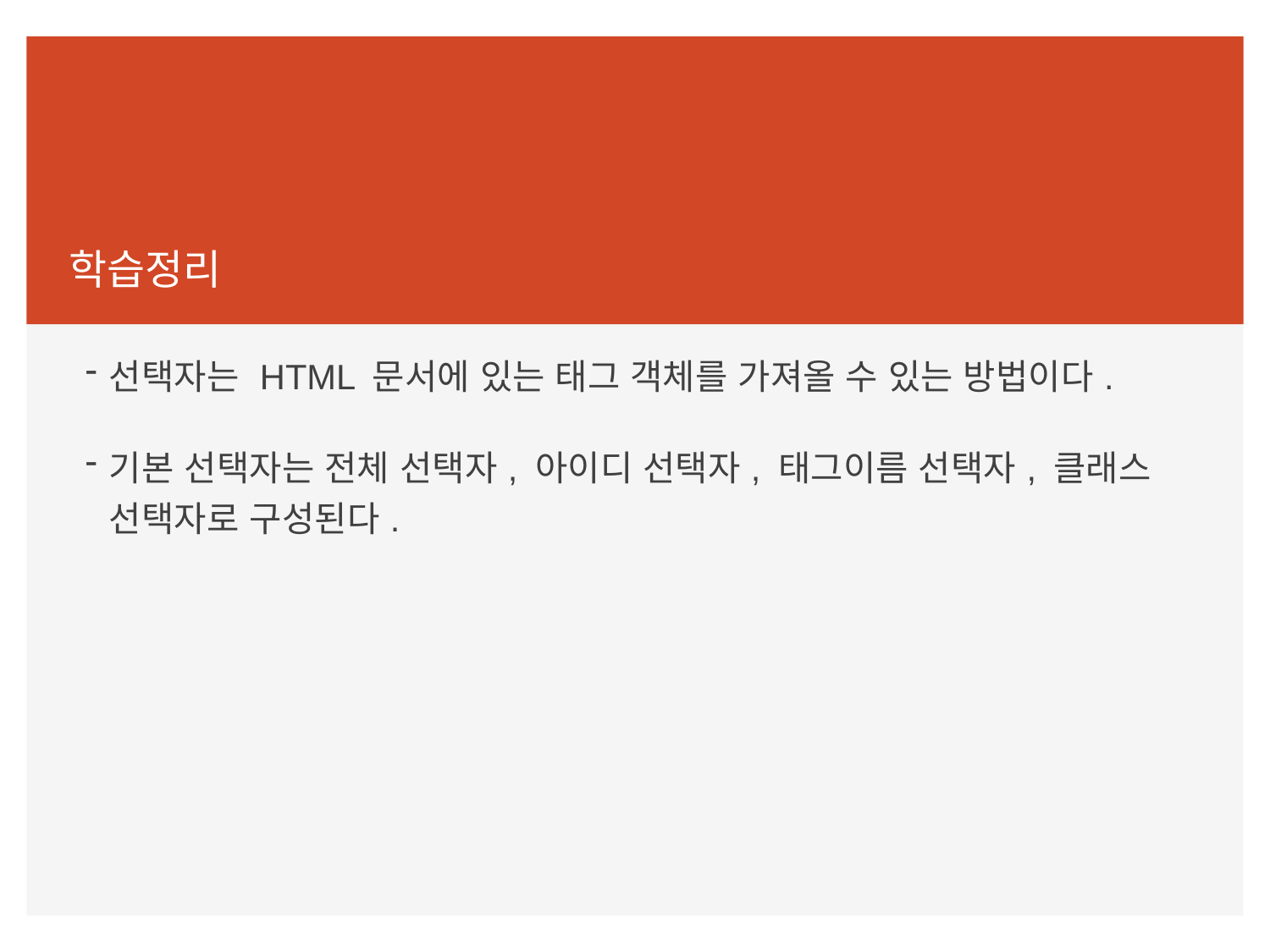

학습정리
선택자는 HTML 문서에 있는 태그 객체를 가져올 수 있는 방법이다.
기본 선택자는 전체 선택자, 아이디 선택자, 태그이름 선택자, 클래스 선택자로 구성된다.